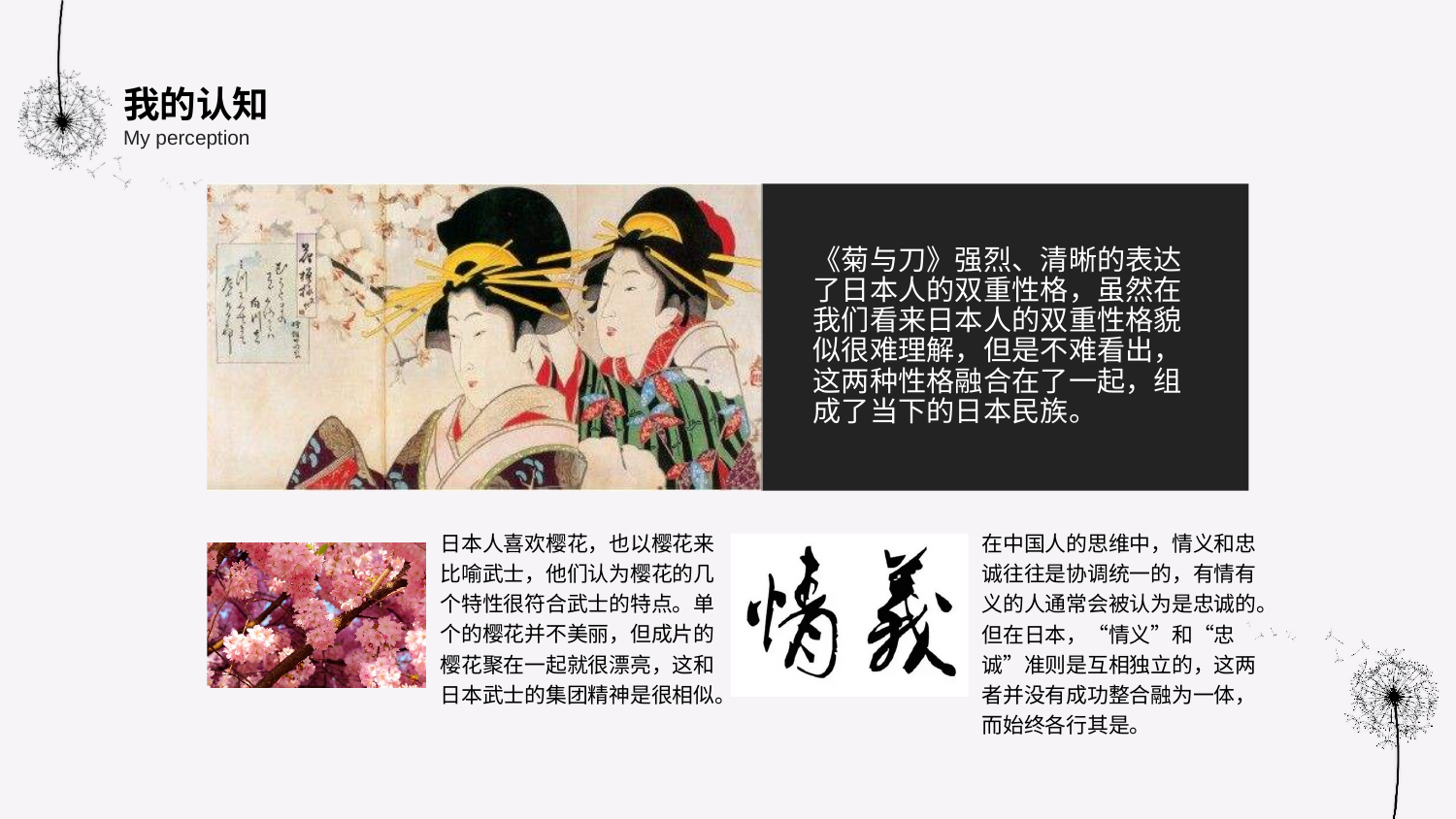

我的认知
My perception

《菊与刀》强烈、清晰的表达了日本人的双重性格，虽然在我们看来日本人的双重性格貌似很难理解，但是不难看出，这两种性格融合在了一起，组成了当下的日本民族。
日本人喜欢樱花，也以樱花来比喻武士，他们认为樱花的几个特性很符合武士的特点。单个的樱花并不美丽，但成片的樱花聚在一起就很漂亮，这和日本武士的集团精神是很相似。
在中国人的思维中，情义和忠诚往往是协调统一的，有情有义的人通常会被认为是忠诚的。但在日本，“情义”和“忠诚”准则是互相独立的，这两者并没有成功整合融为一体，而始终各行其是。